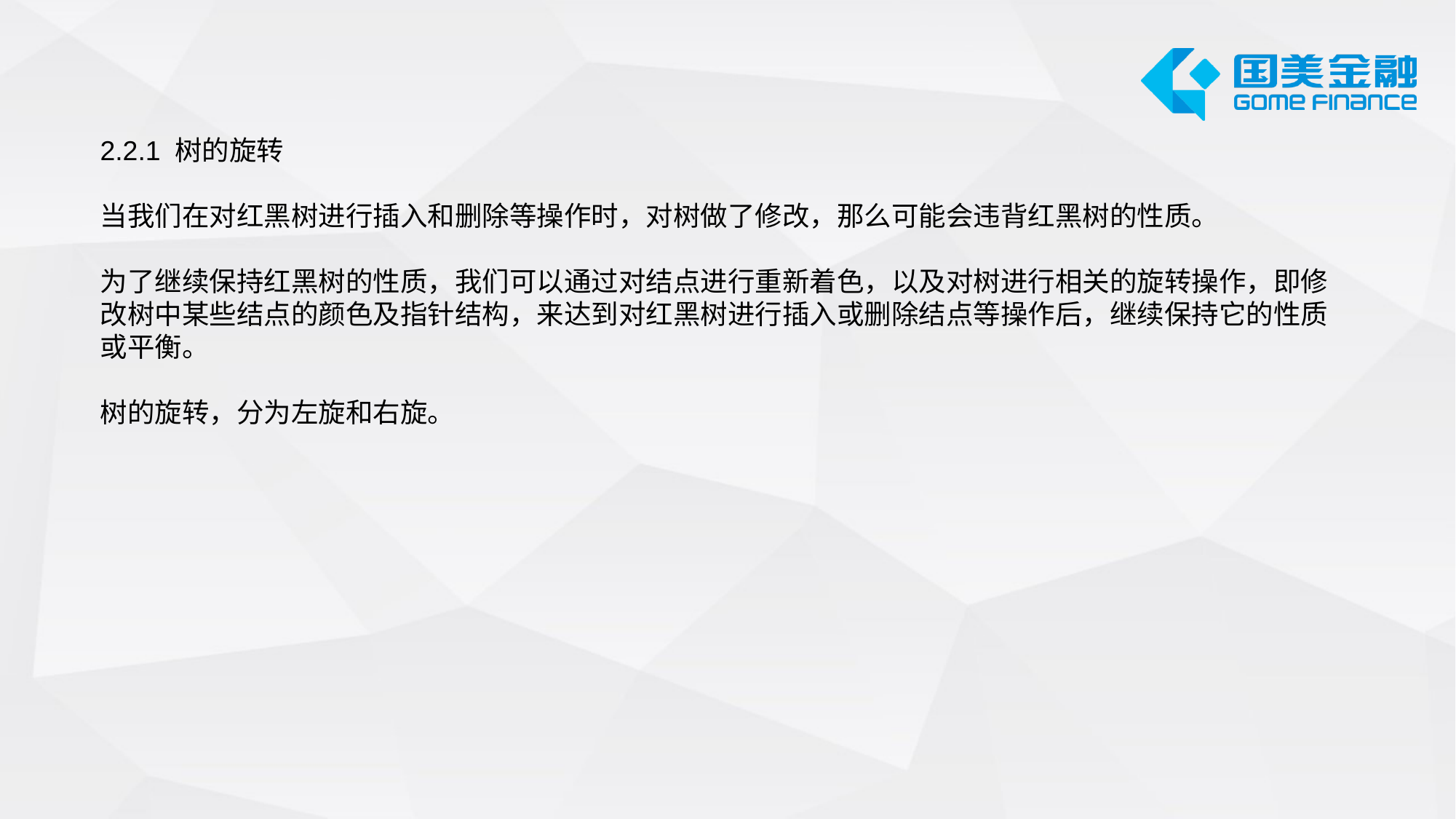

2.2.1 树的旋转

当我们在对红黑树进行插入和删除等操作时，对树做了修改，那么可能会违背红黑树的性质。

为了继续保持红黑树的性质，我们可以通过对结点进行重新着色，以及对树进行相关的旋转操作，即修改树中某些结点的颜色及指针结构，来达到对红黑树进行插入或删除结点等操作后，继续保持它的性质或平衡。

树的旋转，分为左旋和右旋。